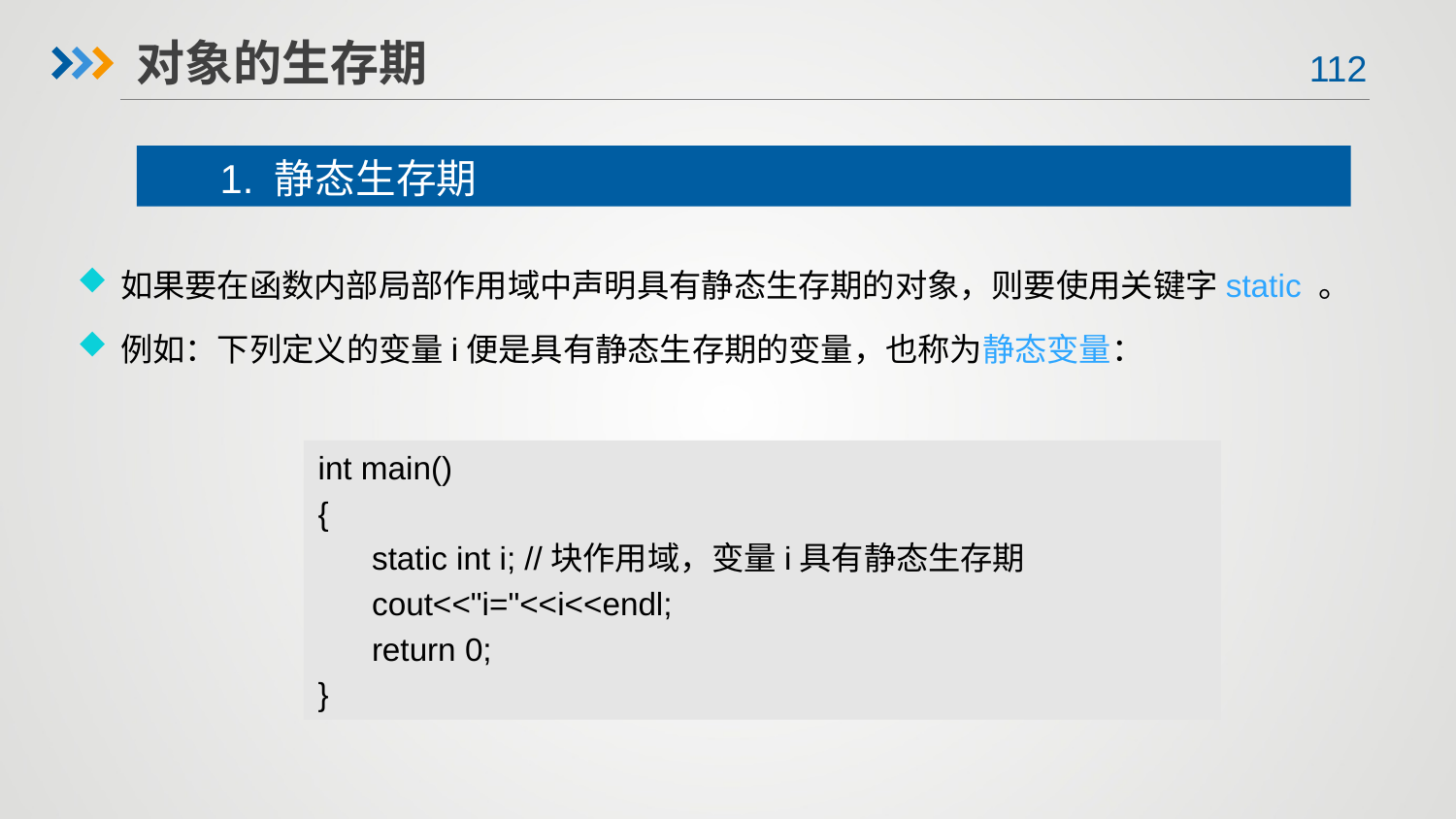

对象的生存期

1. 静态生存期
如果要在函数内部局部作用域中声明具有静态生存期的对象，则要使用关键字static 。
例如：下列定义的变量i便是具有静态生存期的变量，也称为静态变量：
int main()
{
      static int i; //块作用域，变量i具有静态生存期
      cout<<"i="<<i<<endl;
      return 0;
}